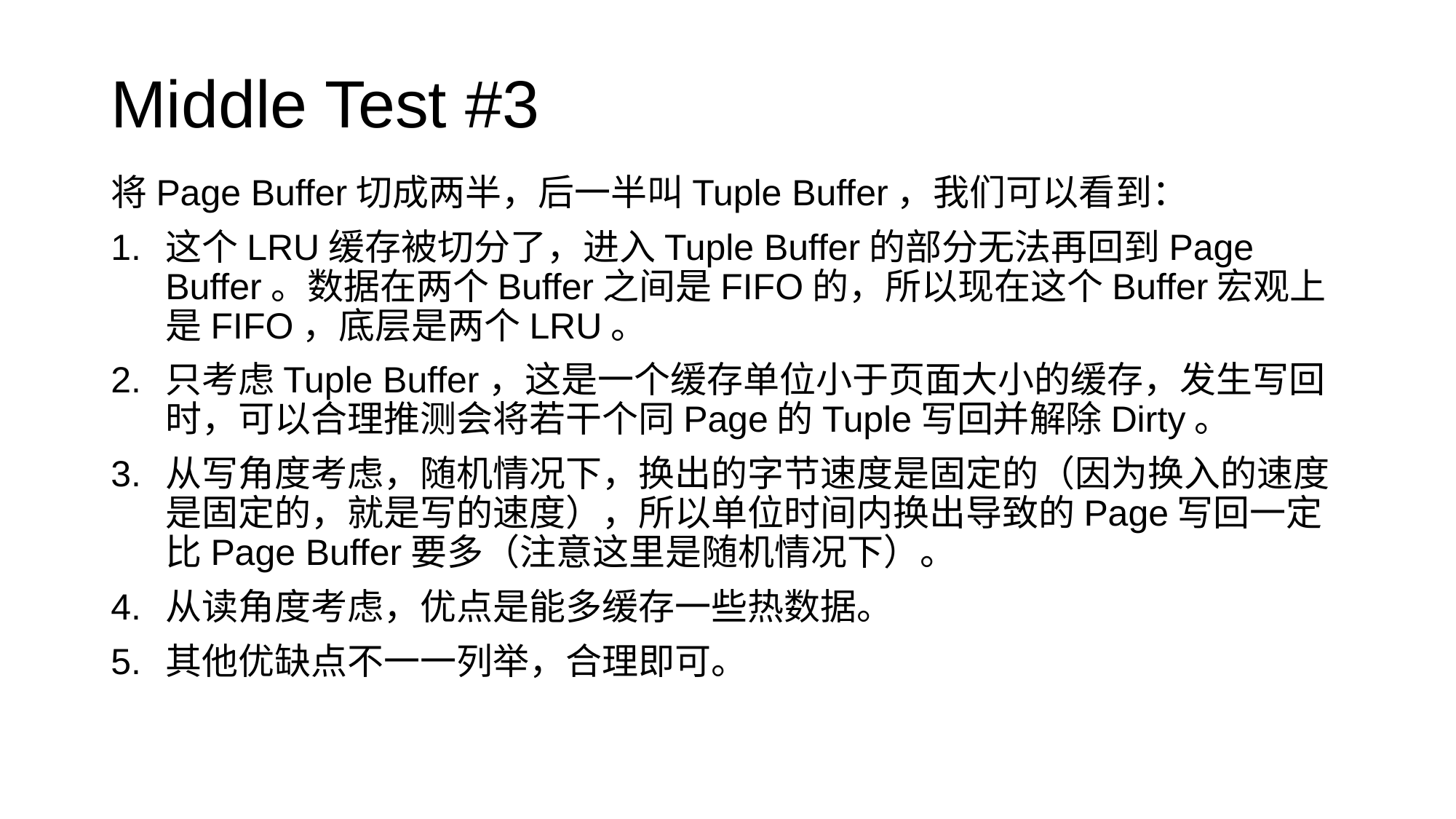

# Middle Test #3
将Page Buffer切成两半，后一半叫Tuple Buffer，我们可以看到：
这个LRU缓存被切分了，进入Tuple Buffer的部分无法再回到Page Buffer。数据在两个Buffer之间是FIFO的，所以现在这个Buffer宏观上是FIFO，底层是两个LRU。
只考虑Tuple Buffer，这是一个缓存单位小于页面大小的缓存，发生写回时，可以合理推测会将若干个同Page的Tuple写回并解除Dirty。
从写角度考虑，随机情况下，换出的字节速度是固定的（因为换入的速度是固定的，就是写的速度），所以单位时间内换出导致的Page写回一定比Page Buffer要多（注意这里是随机情况下）。
从读角度考虑，优点是能多缓存一些热数据。
其他优缺点不一一列举，合理即可。